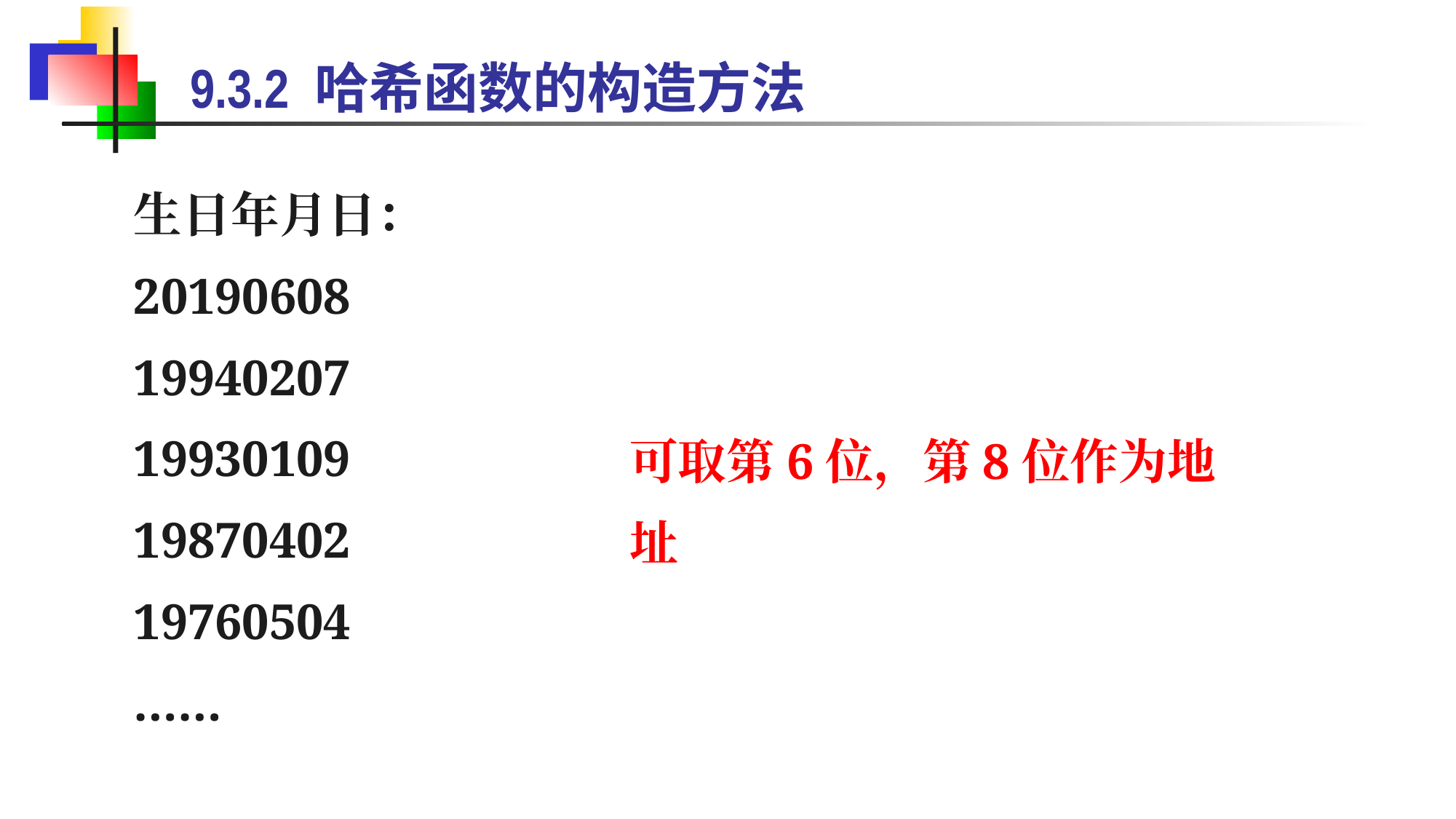

9.3.2 哈希函数的构造方法
生日年月日：
20190608
19940207
19930109
19870402
19760504
……
可取第6位，第8位作为地址